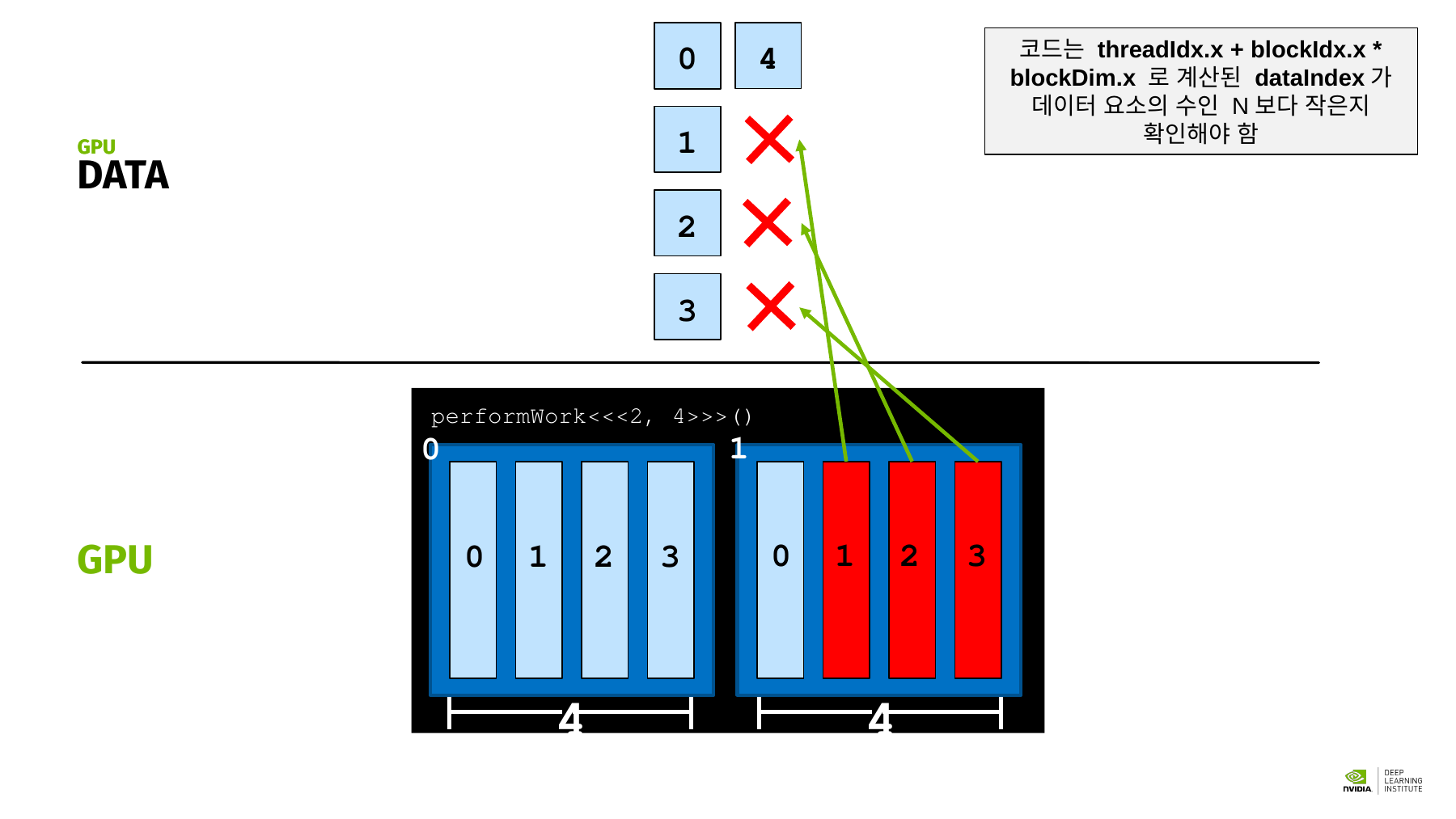

4
코드는 threadIdx.x + blockIdx.x * blockDim.x 로 계산된 dataIndex가 데이터 요소의 수인 N보다 작은지 확인해야 함
0
1
2
3

GPU
GPU
DATA

performWork<<<2, 4>>>()
1
0

0
1
2
3
0
1
2
3
GPU
4
4